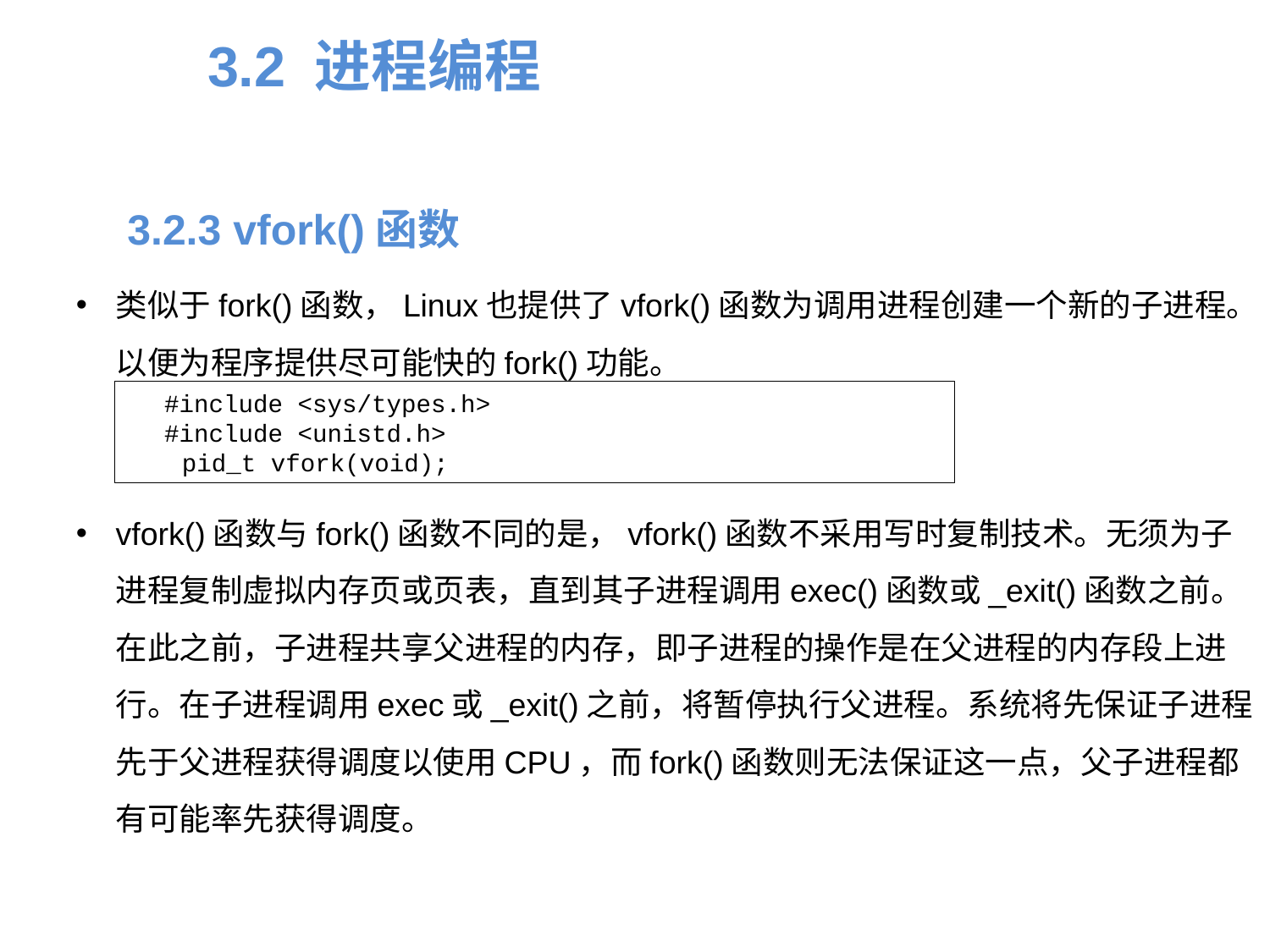

3.2 进程编程
3.2.3 vfork()函数
类似于fork()函数，Linux也提供了vfork()函数为调用进程创建一个新的子进程。以便为程序提供尽可能快的fork()功能。
#include <sys/types.h>
#include <unistd.h>
 pid_t vfork(void);
vfork()函数与fork()函数不同的是，vfork()函数不采用写时复制技术。无须为子进程复制虚拟内存页或页表，直到其子进程调用exec()函数或_exit()函数之前。在此之前，子进程共享父进程的内存，即子进程的操作是在父进程的内存段上进行。在子进程调用exec或_exit()之前，将暂停执行父进程。系统将先保证子进程先于父进程获得调度以使用CPU，而fork()函数则无法保证这一点，父子进程都有可能率先获得调度。